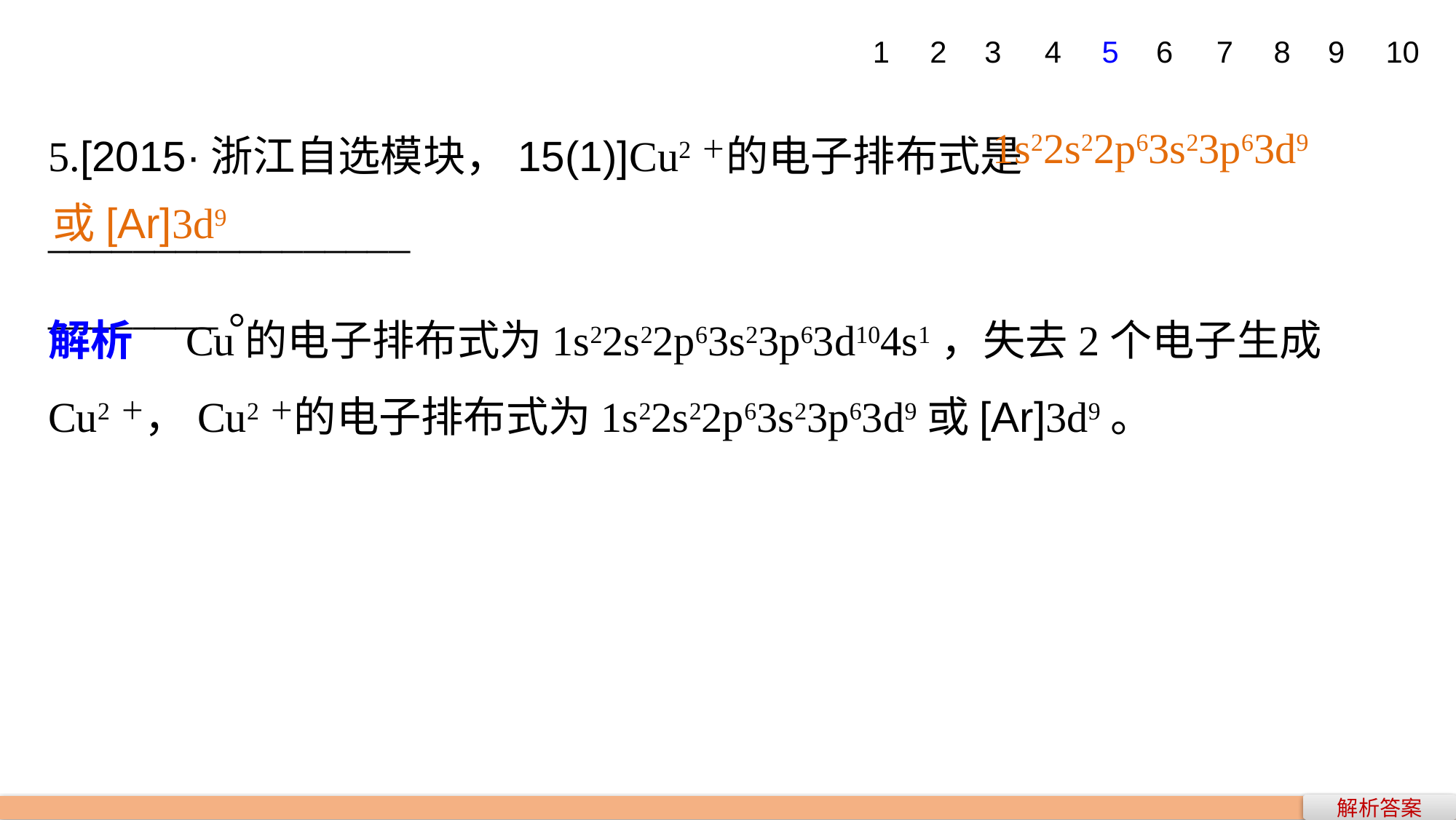

1
2
3
4
5
6
7
8
9
10
5.[2015·浙江自选模块，15(1)]Cu2＋的电子排布式是_________________
________。
1s22s22p63s23p63d9
或[Ar]3d9
解析　Cu的电子排布式为1s22s22p63s23p63d104s1，失去2个电子生成Cu2＋，Cu2＋的电子排布式为1s22s22p63s23p63d9或[Ar]3d9。
解析答案